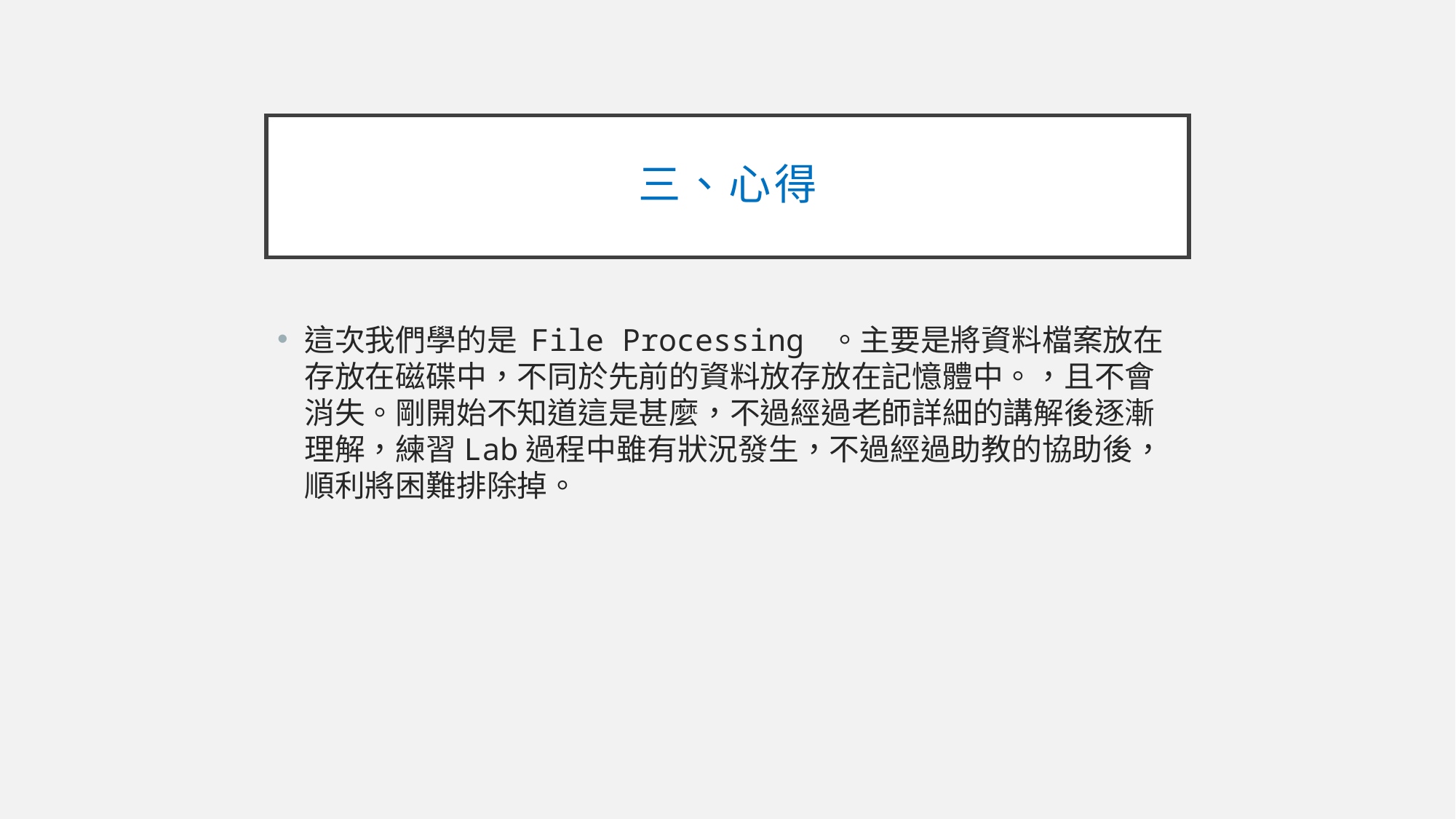

# 三、心得
這次我們學的是 File Processing 。主要是將資料檔案放在存放在磁碟中，不同於先前的資料放存放在記憶體中。，且不會消失。剛開始不知道這是甚麼，不過經過老師詳細的講解後逐漸理解，練習Lab過程中雖有狀況發生，不過經過助教的協助後，順利將困難排除掉。